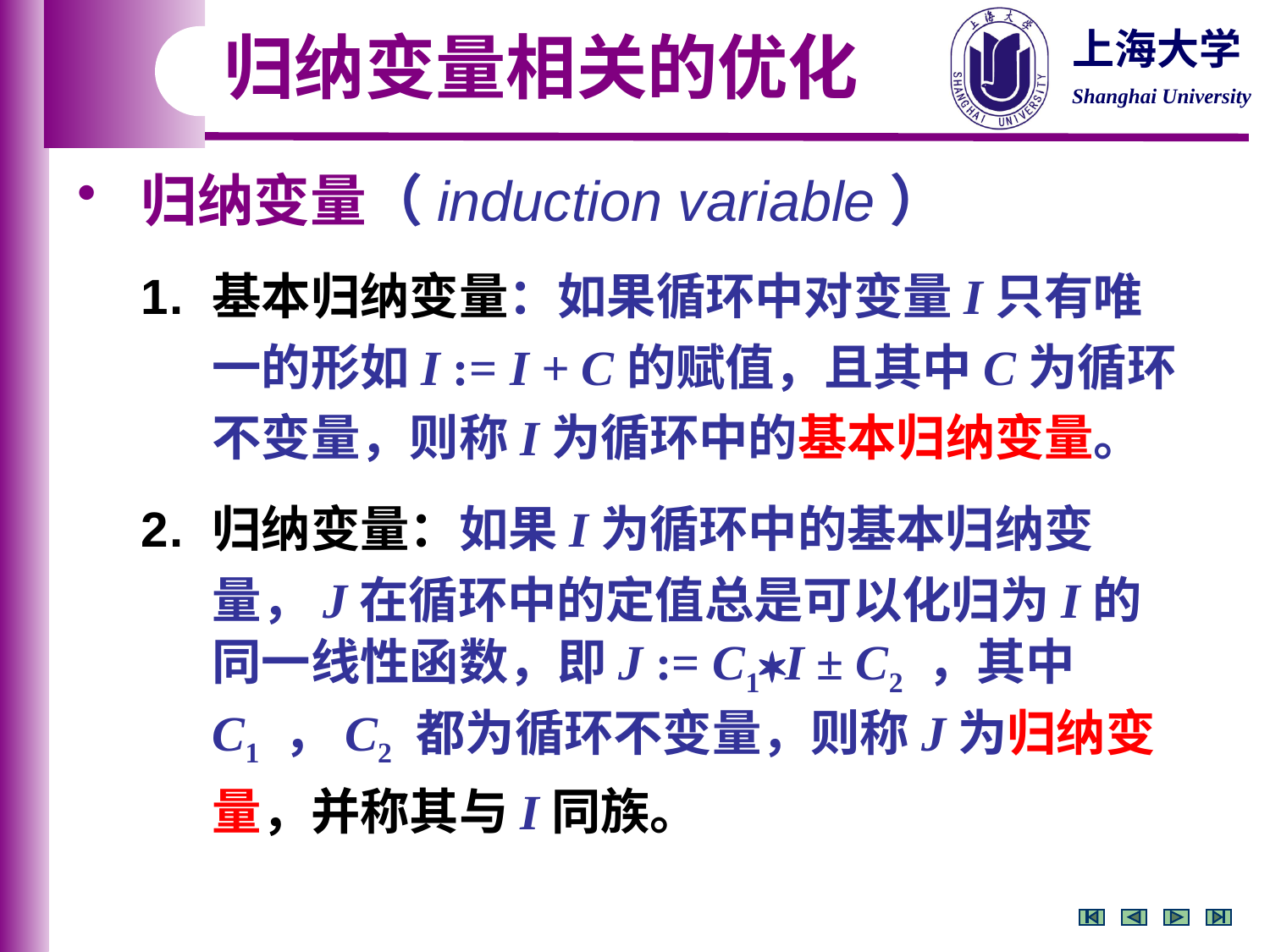

归纳变量相关的优化
归纳变量（induction variable）
基本归纳变量：如果循环中对变量I只有唯一的形如I := I + C的赋值，且其中C为循环不变量，则称I为循环中的基本归纳变量。
归纳变量：如果I为循环中的基本归纳变量，J在循环中的定值总是可以化归为I的同一线性函数，即J := C1∗I ± C2 ，其中C1 ，C2 都为循环不变量，则称J为归纳变量，并称其与I同族。